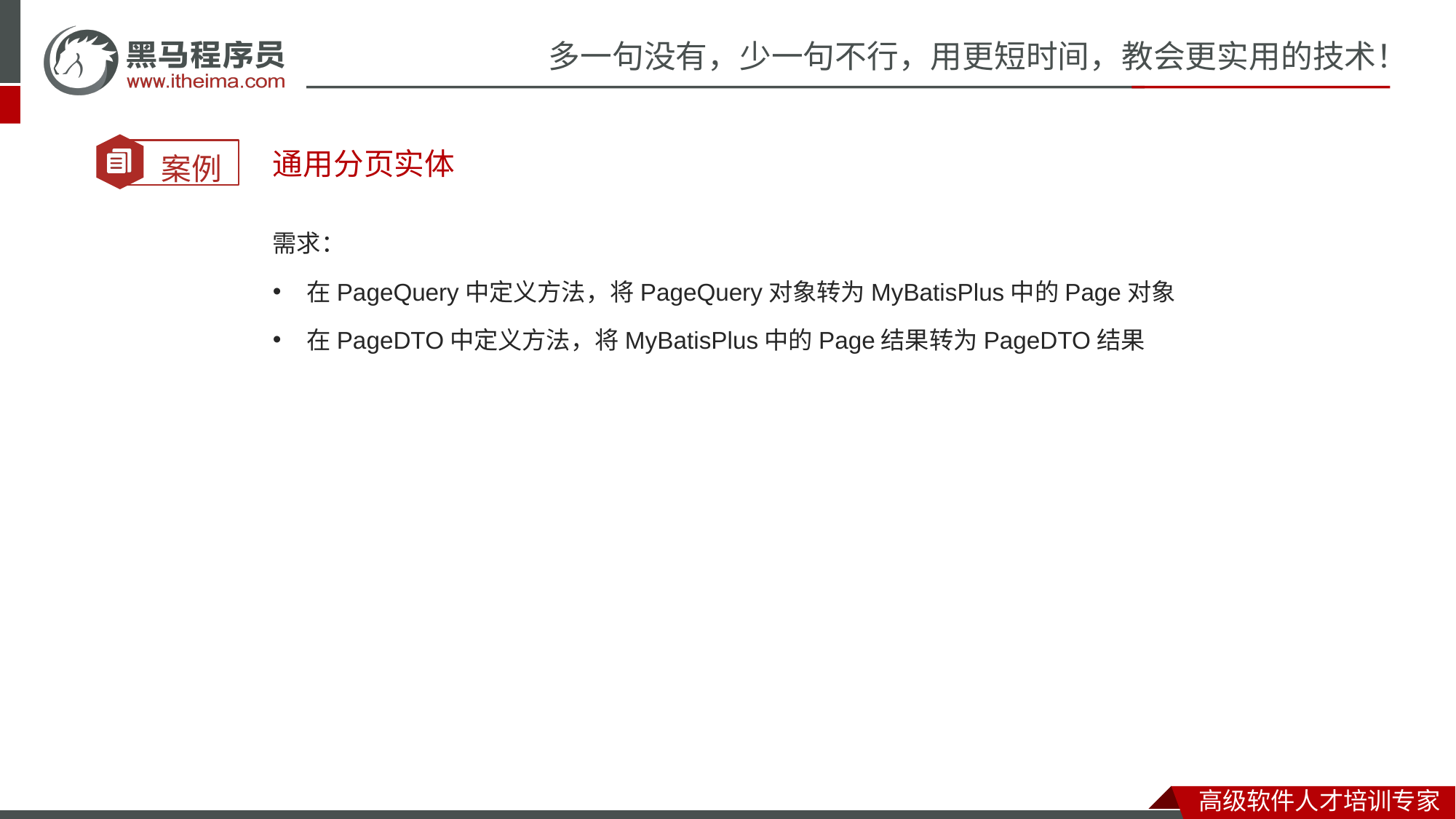

通用分页实体
需求：
在PageQuery中定义方法，将PageQuery对象转为MyBatisPlus中的Page对象
在PageDTO中定义方法，将MyBatisPlus中的Page结果转为PageDTO结果